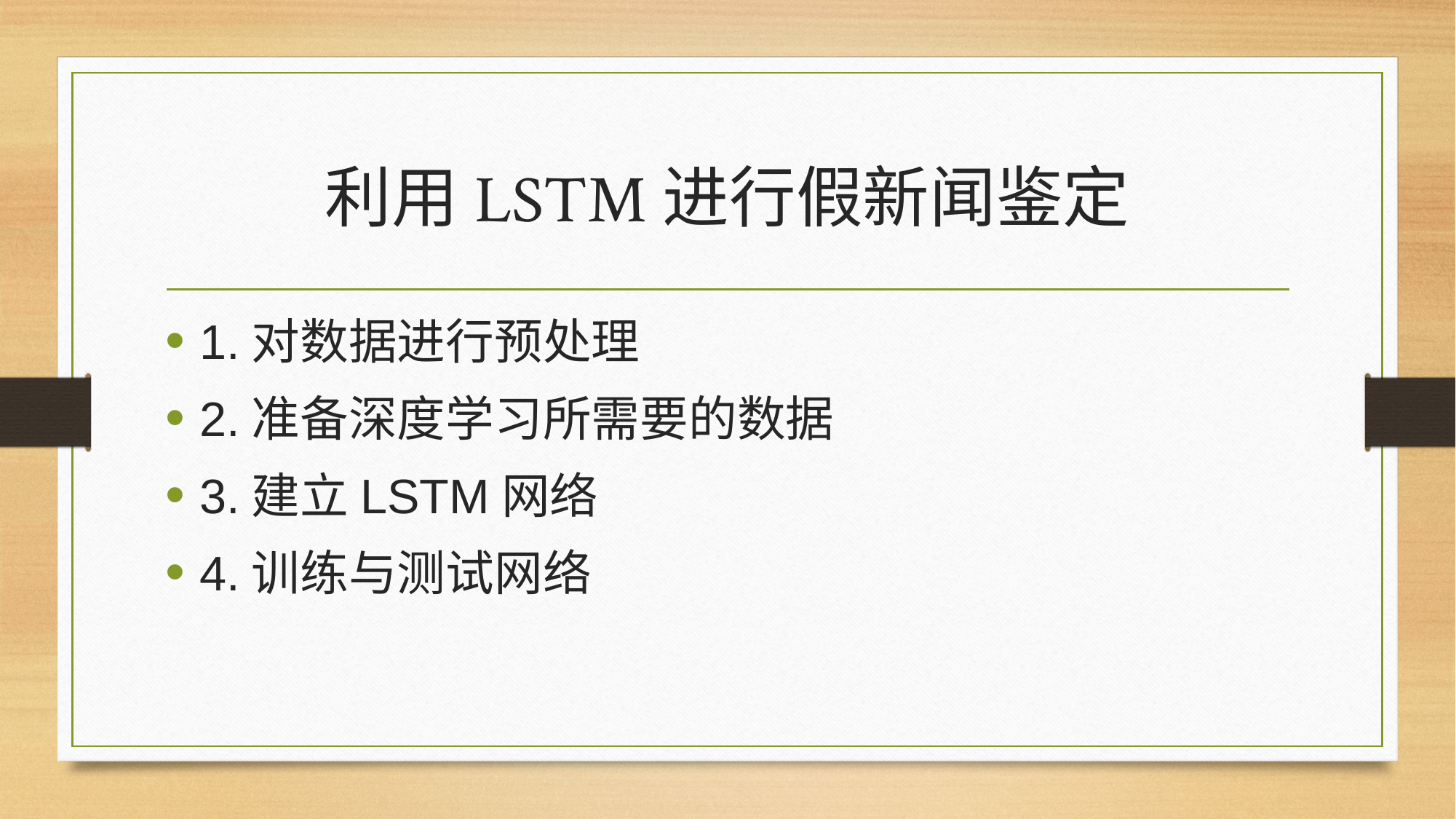

# 利用LSTM进行假新闻鉴定
1.对数据进行预处理
2.准备深度学习所需要的数据
3.建立LSTM网络
4.训练与测试网络